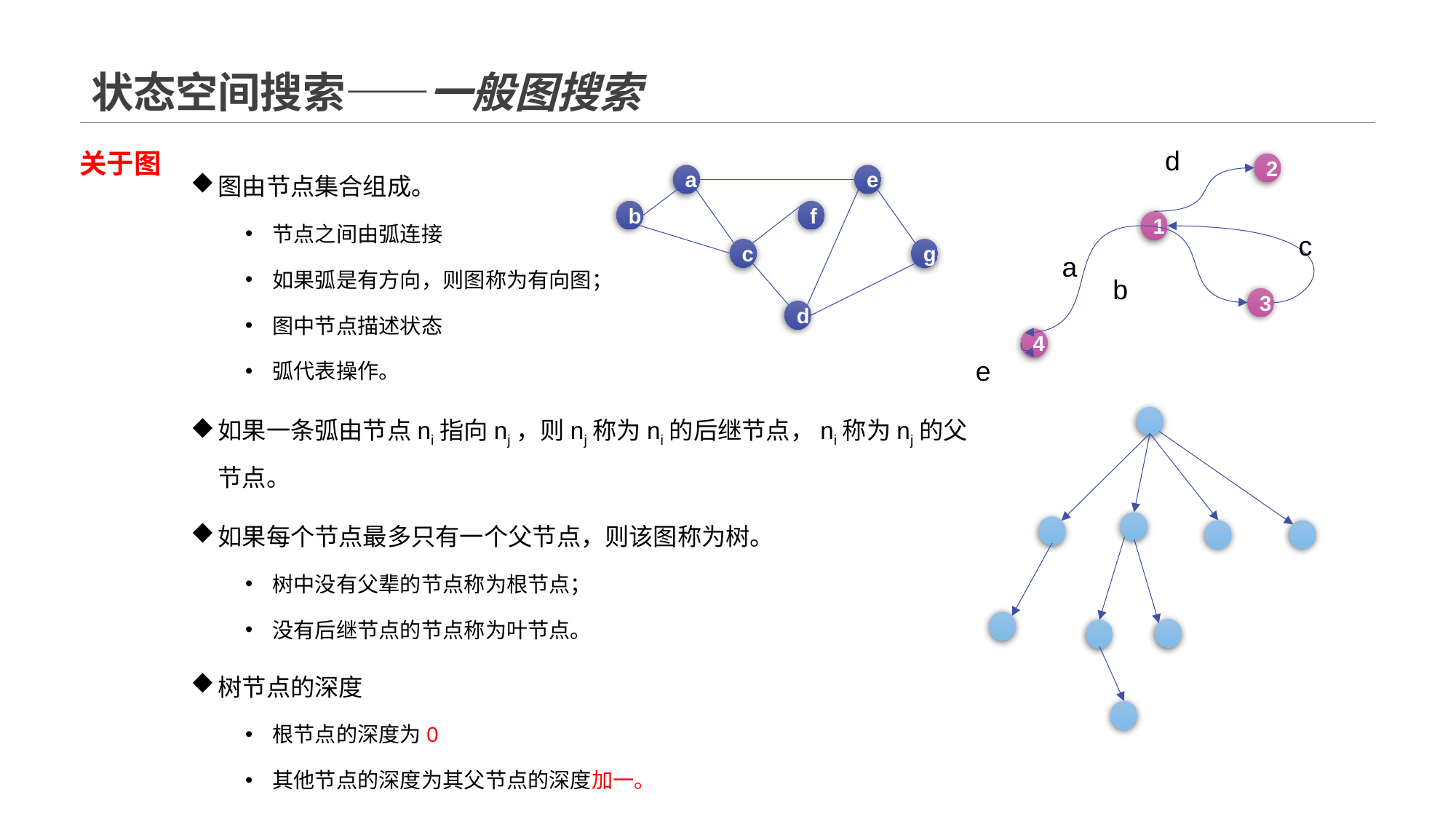

# 状态空间搜索——一般图搜索
关于图
d
2
1
c
a
b
3
4
e
图由节点集合组成。
节点之间由弧连接
如果弧是有方向，则图称为有向图；
图中节点描述状态
弧代表操作。
如果一条弧由节点ni指向nj，则nj称为ni的后继节点，ni称为nj的父节点。
如果每个节点最多只有一个父节点，则该图称为树。
树中没有父辈的节点称为根节点；
没有后继节点的节点称为叶节点。
树节点的深度
根节点的深度为0
其他节点的深度为其父节点的深度加一。

a
e
b
f
c
g
d